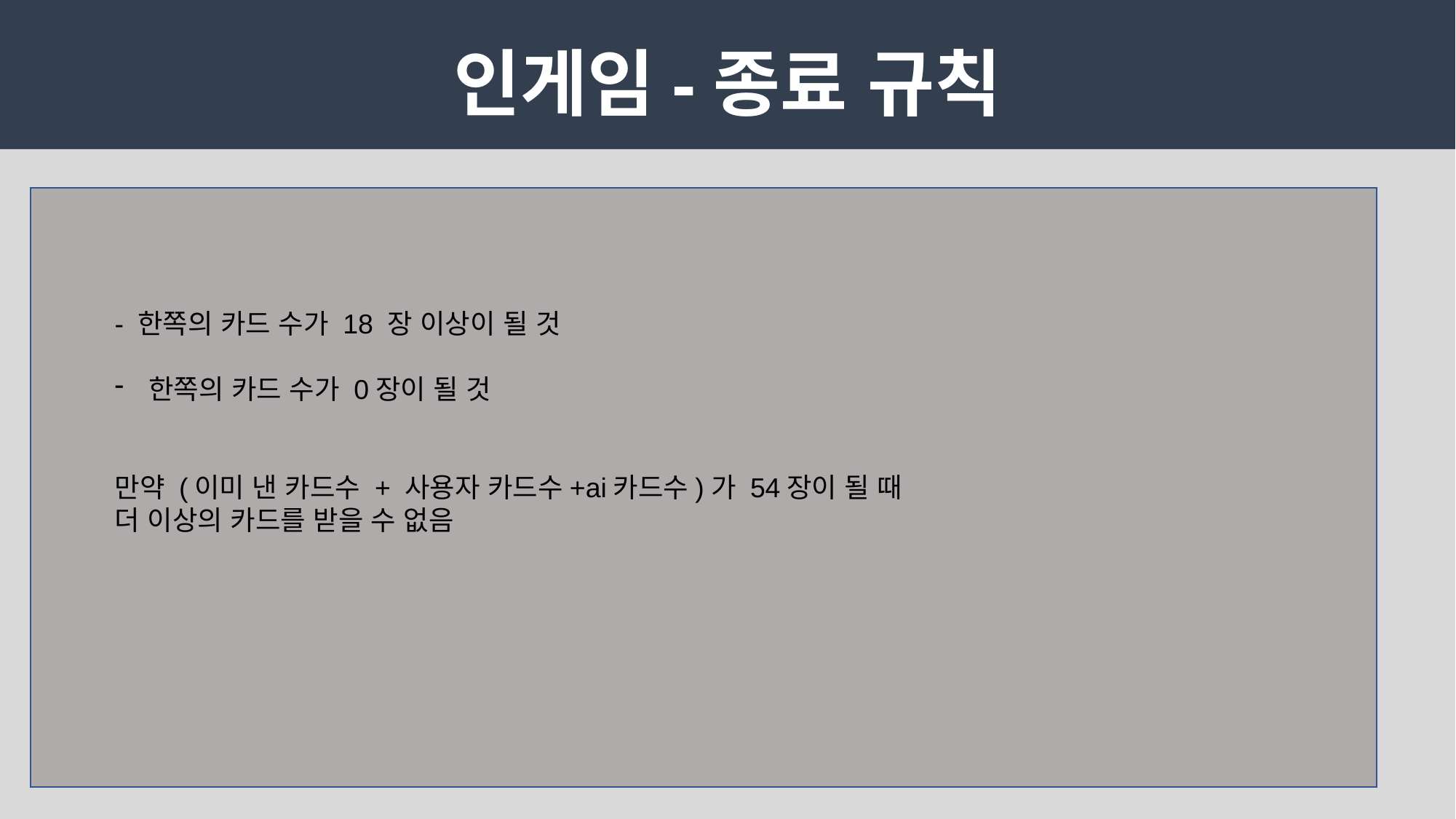

인게임-종료 규칙

- 한쪽의 카드 수가 18 장 이상이 될 것

한쪽의 카드 수가 0장이 될 것

만약 (이미 낸 카드수 + 사용자 카드수+ai카드수)가 54장이 될 때
더 이상의 카드를 받을 수 없음